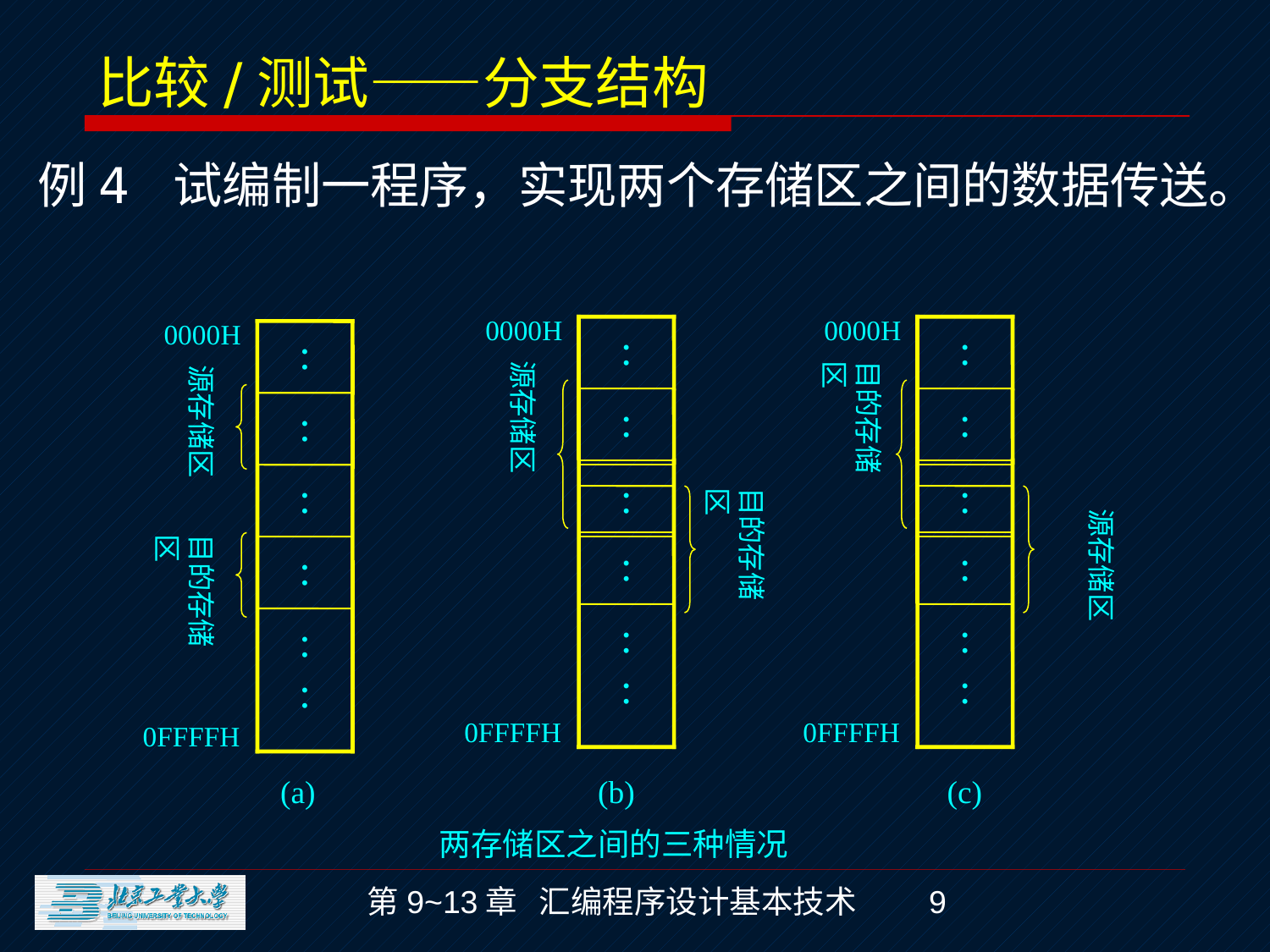

# 比较/测试——分支结构
例4  试编制一程序，实现两个存储区之间的数据传送。
0000H
0000H
0000H
:

:

:

:
:
:

:

:

:

:
:
:

:

:

:

:

:
:

源存储区
目的存储区
源存储区

目的存储区

源存储区
目的存储区

0FFFFH
0FFFFH
0FFFFH
(a)
(b)
(c)
两存储区之间的三种情况